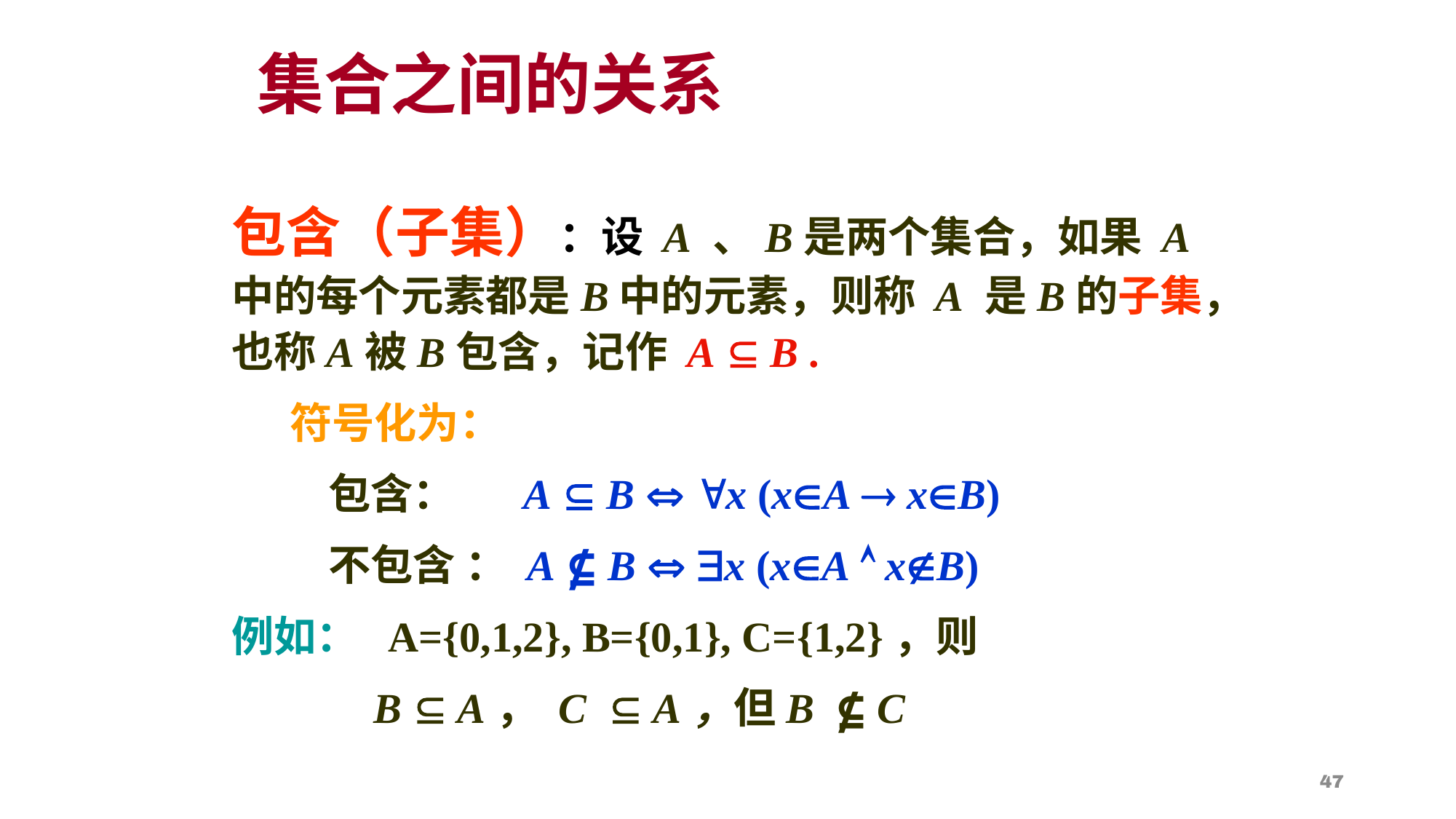

# 集合之间的关系
包含（子集）：设 A 、B是两个集合，如果 A中的每个元素都是B中的元素，则称 A 是B的子集，也称A被B包含，记作 A ⊆ B .
     符号化为：
         包含：      A ⊆ B ⇔ ∀x (x∈A → x∈B)
         不包含 ： A ⊈ B ⇔ ∃x (x∈A ∧ x∉B)
例如：  A={0,1,2}, B={0,1}, C={1,2}，则
            B ⊆ A， C  ⊆ A，但B  ⊈ C
47